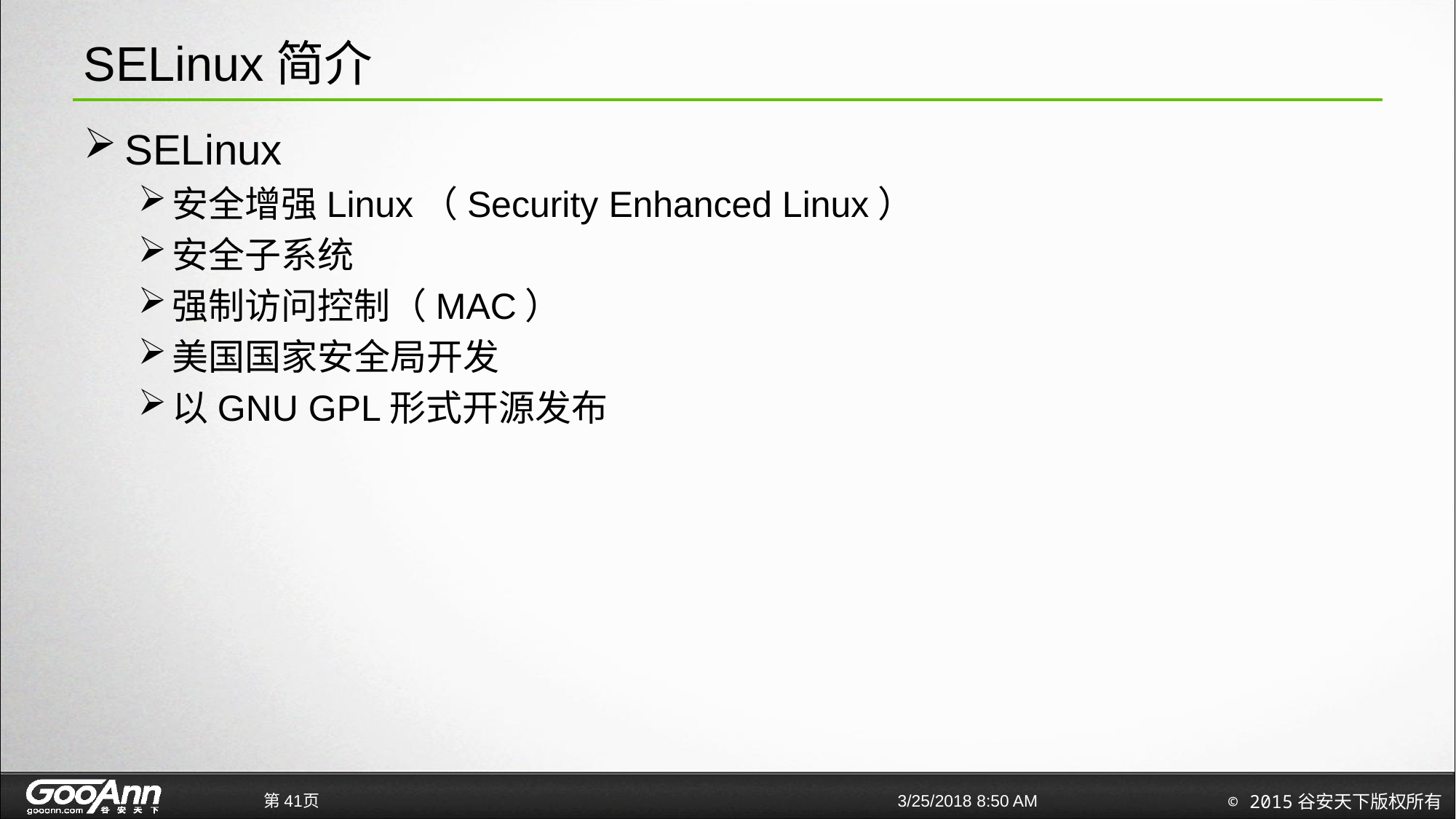

# SELinux简介
SELinux
安全增强Linux（Security Enhanced Linux）
安全子系统
强制访问控制（MAC）
美国国家安全局开发
以GNU GPL形式开源发布